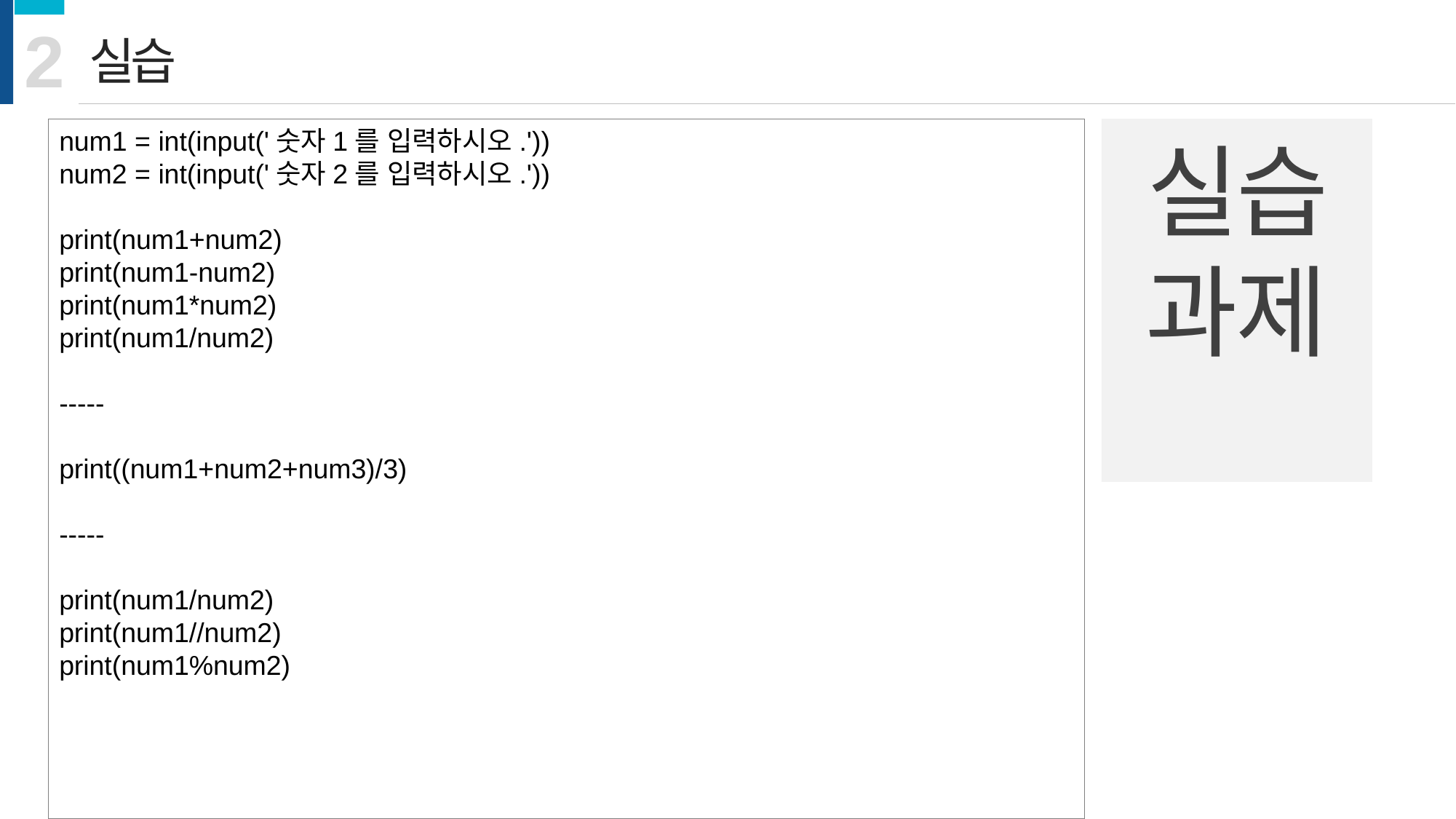

2
실습
num1 = int(input('숫자1를 입력하시오.'))
num2 = int(input('숫자2를 입력하시오.'))

print(num1+num2)
print(num1-num2)
print(num1*num2)
print(num1/num2)

-----

print((num1+num2+num3)/3)

-----

print(num1/num2)
print(num1//num2)
print(num1%num2)
실습과제